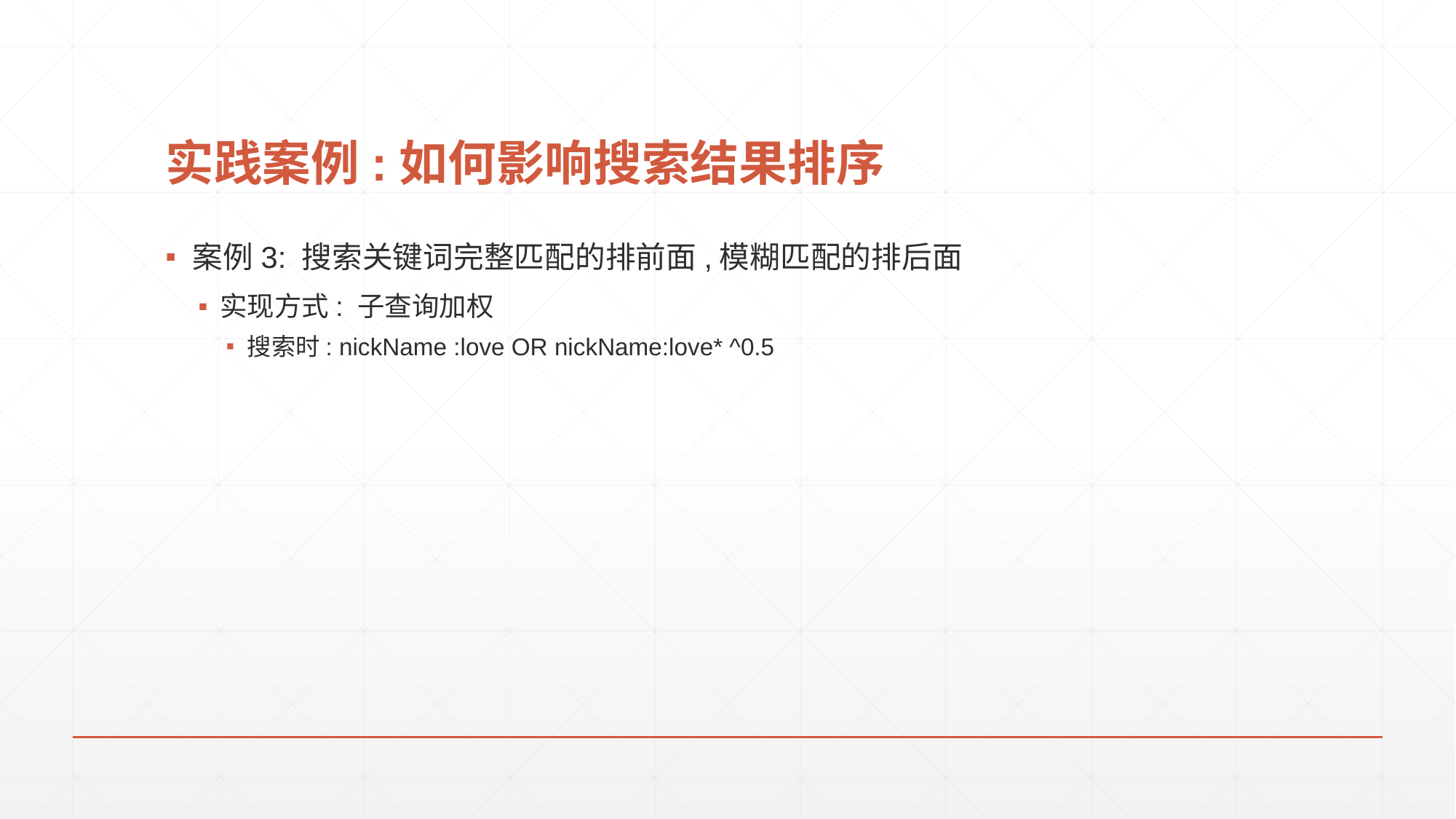

# 实践案例:如何影响搜索结果排序
案例3: 搜索关键词完整匹配的排前面,模糊匹配的排后面
实现方式: 子查询加权
搜索时: nickName :love OR nickName:love* ^0.5